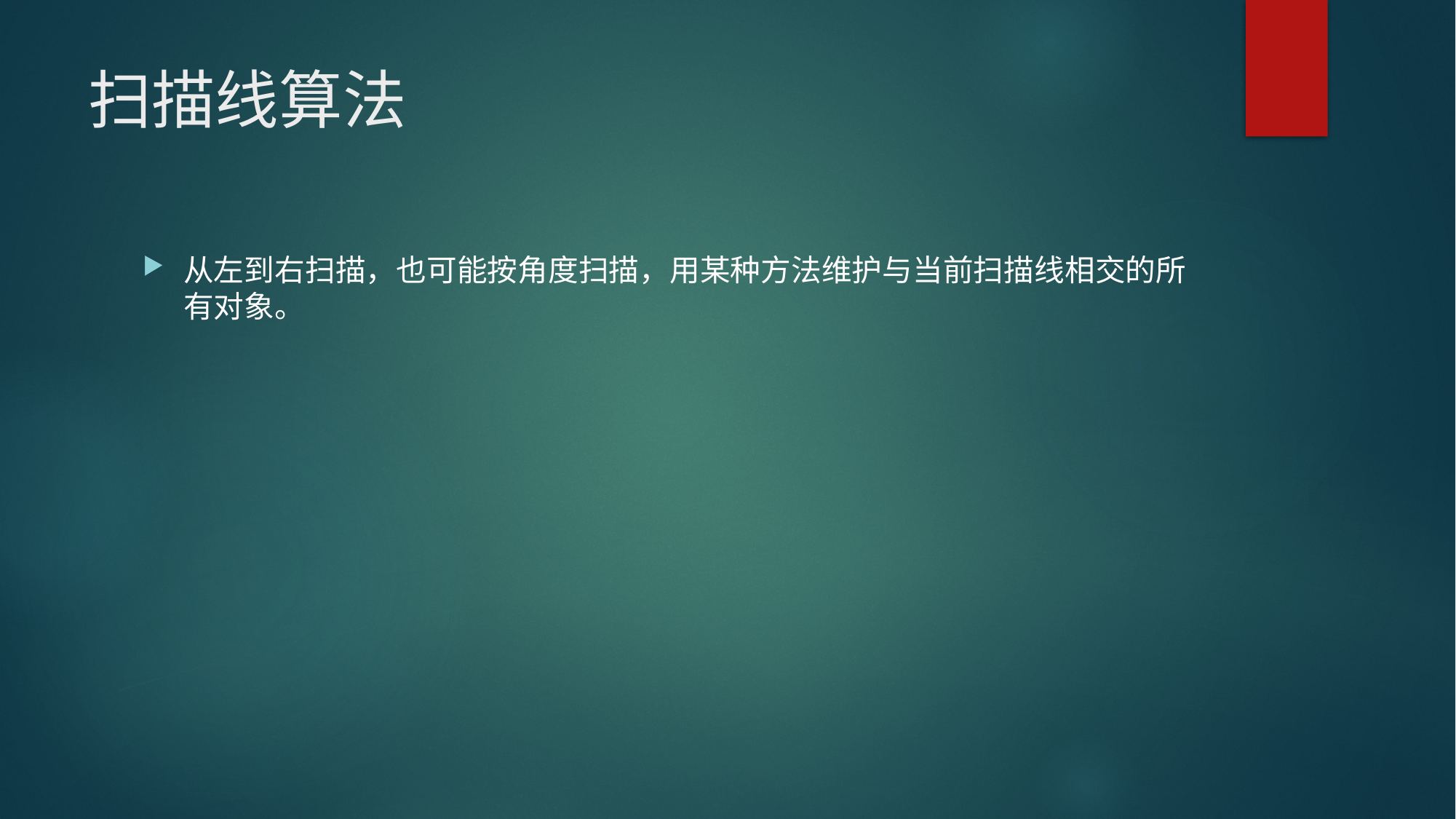

# 扫描线算法
从左到右扫描，也可能按角度扫描，用某种方法维护与当前扫描线相交的所有对象。